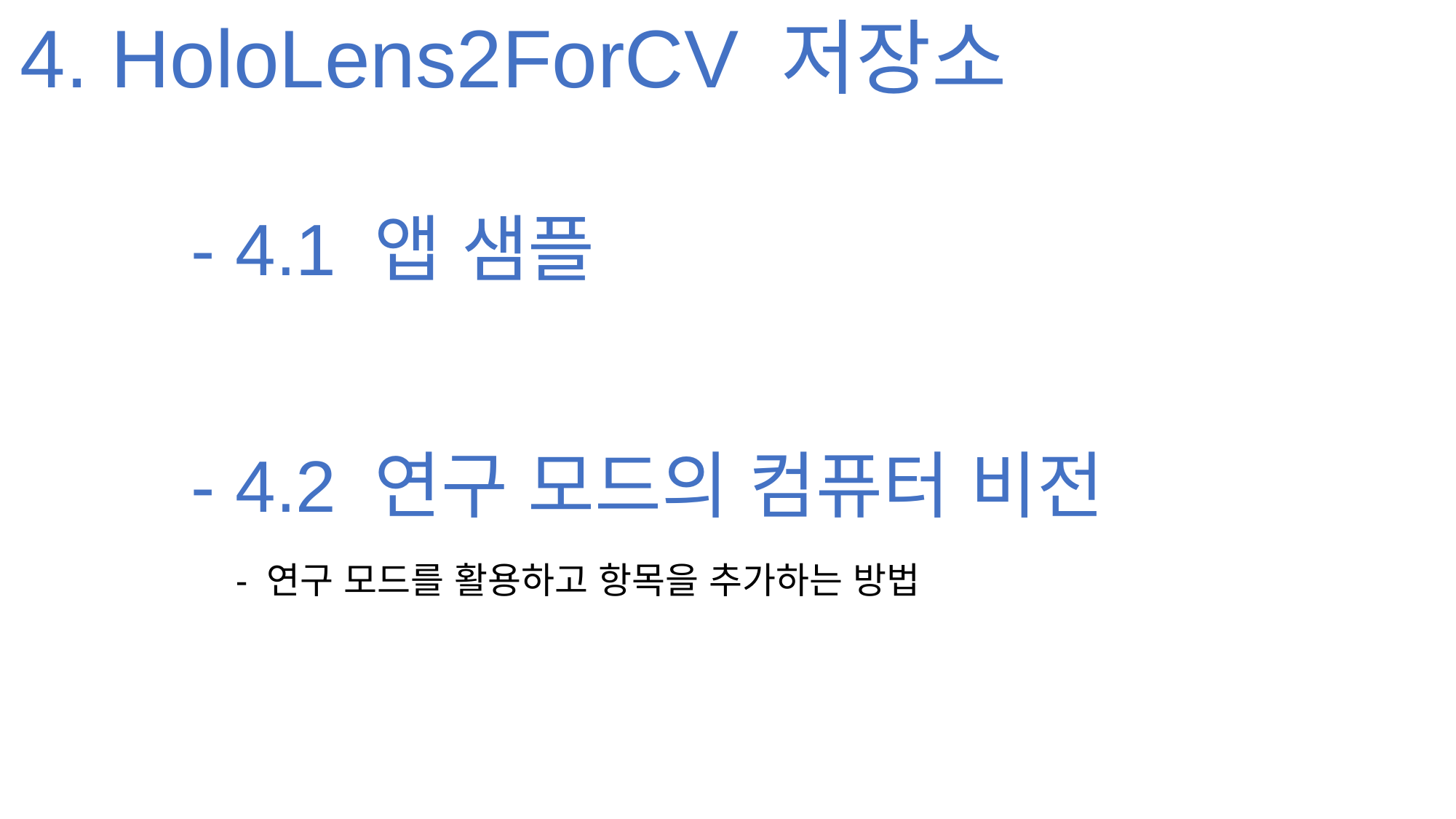

4. HoloLens2ForCV 저장소
- 4.1 앱 샘플
- 4.2 연구 모드의 컴퓨터 비전
- 연구 모드를 활용하고 항목을 추가하는 방법